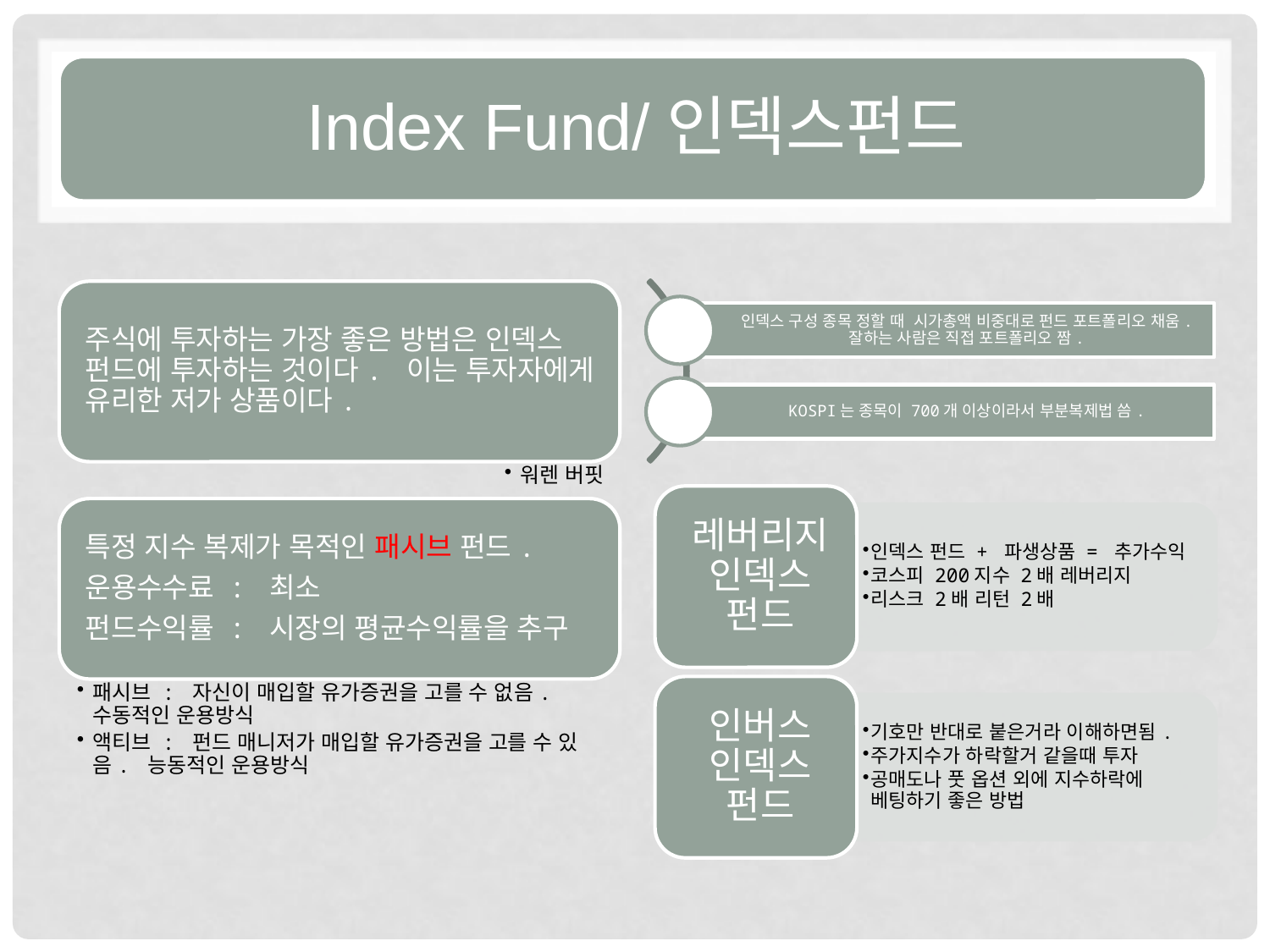

Index Fund/인덱스펀드

주식에 투자하는 가장 좋은 방법은 인덱스 펀드에 투자하는 것이다. 이는 투자자에게 유리한 저가 상품이다.
워렌 버핏
특정 지수 복제가 목적인 패시브 펀드.
운용수수료 : 최소
펀드수익률 : 시장의 평균수익률을 추구
패시브 : 자신이 매입할 유가증권을 고를 수 없음. 수동적인 운용방식
액티브 : 펀드 매니저가 매입할 유가증권을 고를 수 있음. 능동적인 운용방식
인덱스 구성 종목 정할 때  시가총액 비중대로 펀드 포트폴리오 채움. 잘하는 사람은 직접 포트폴리오 짬.
KOSPI는 종목이 700개 이상이라서 부분복제법 씀.
인덱스 펀드 + 파생상품 = 추가수익
코스피 200지수 2배 레버리지
리스크 2배 리턴 2배
레버리지 인덱스 펀드
기호만 반대로 붙은거라 이해하면됨.
주가지수가 하락할거 같을때 투자
공매도나 풋 옵션 외에 지수하락에 베팅하기 좋은 방법
인버스 인덱스 펀드